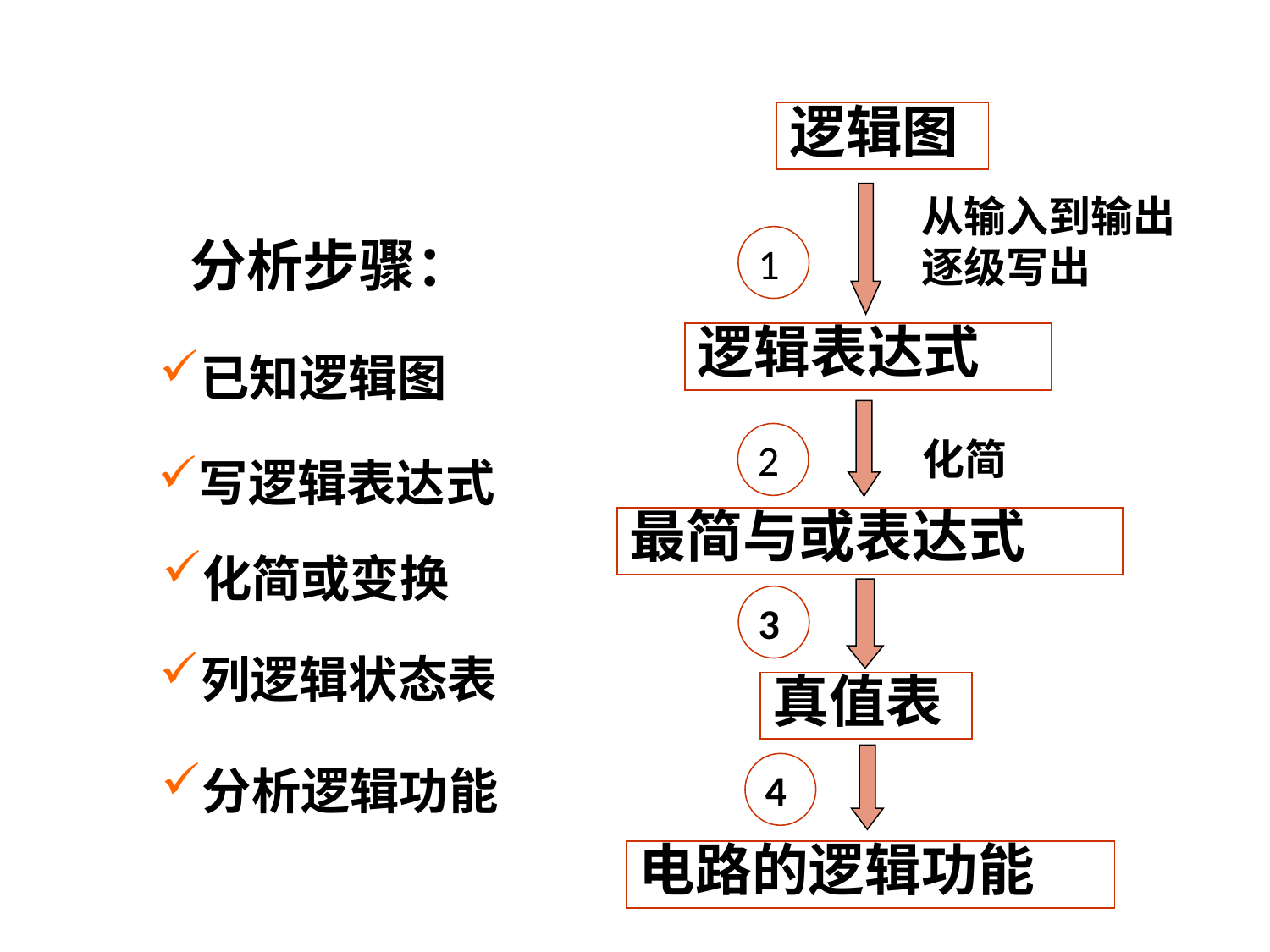

逻辑图

从输入到输出逐级写出
分析步骤：
 1
逻辑表达式
已知逻辑图

 2
化简
写逻辑表达式
最简与或表达式
化简或变换

 3
列逻辑状态表
真值表

分析逻辑功能
 4
电路的逻辑功能